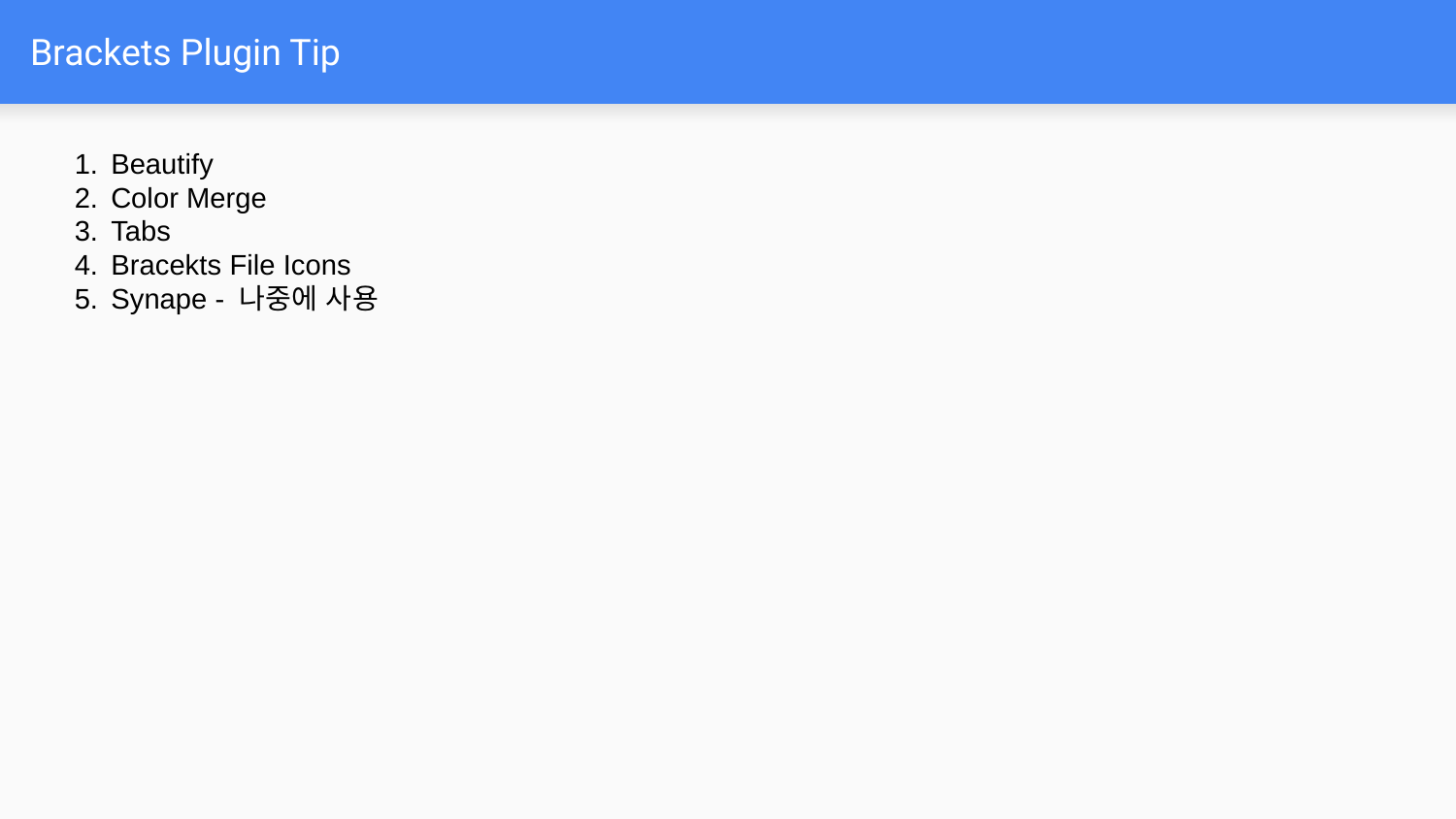

# Brackets Plugin Tip
Beautify
Color Merge
Tabs
Bracekts File Icons
Synape - 나중에 사용